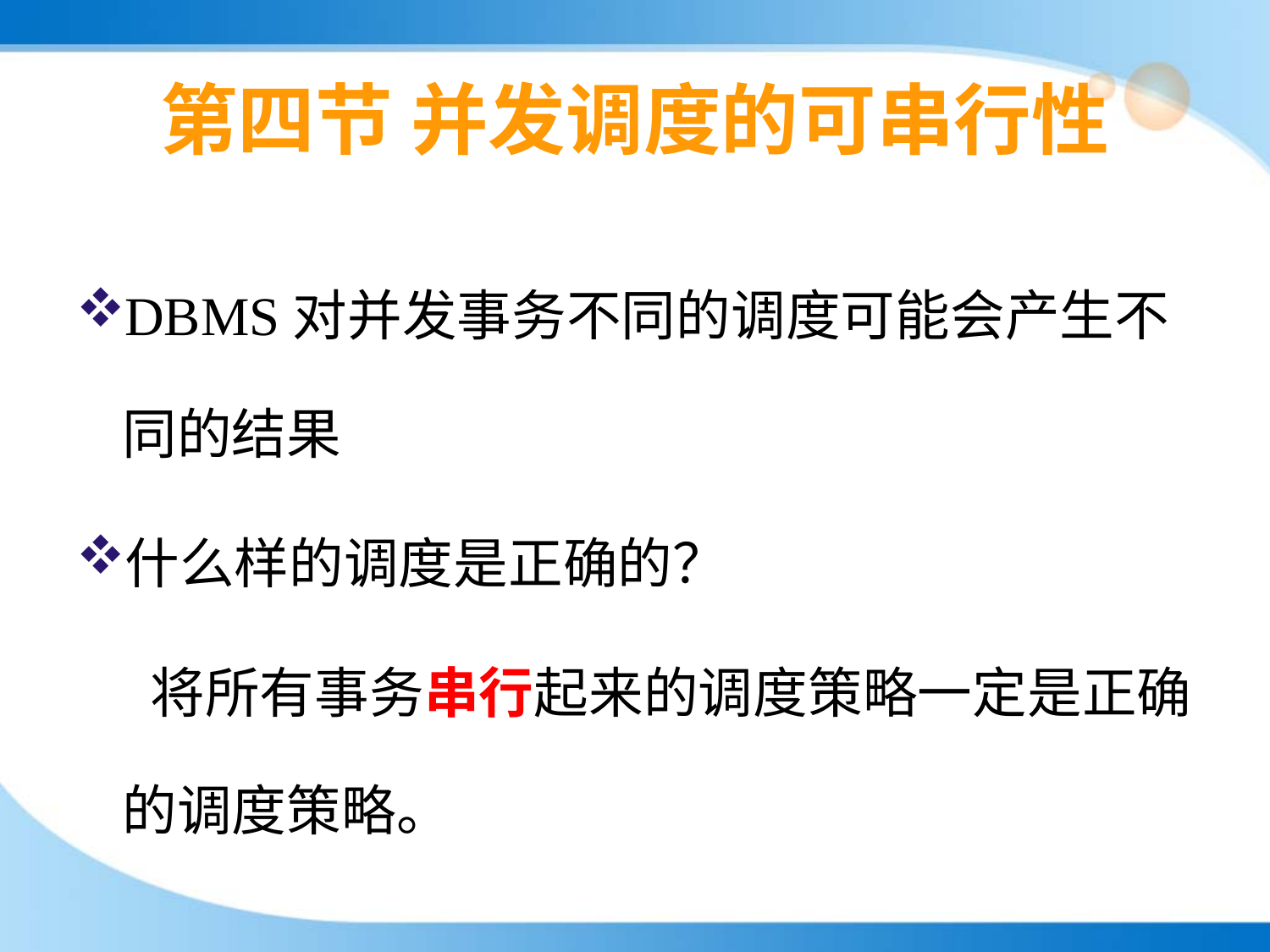

# 第四节 并发调度的可串行性
DBMS对并发事务不同的调度可能会产生不同的结果
什么样的调度是正确的？
     将所有事务串行起来的调度策略一定是正确的调度策略。